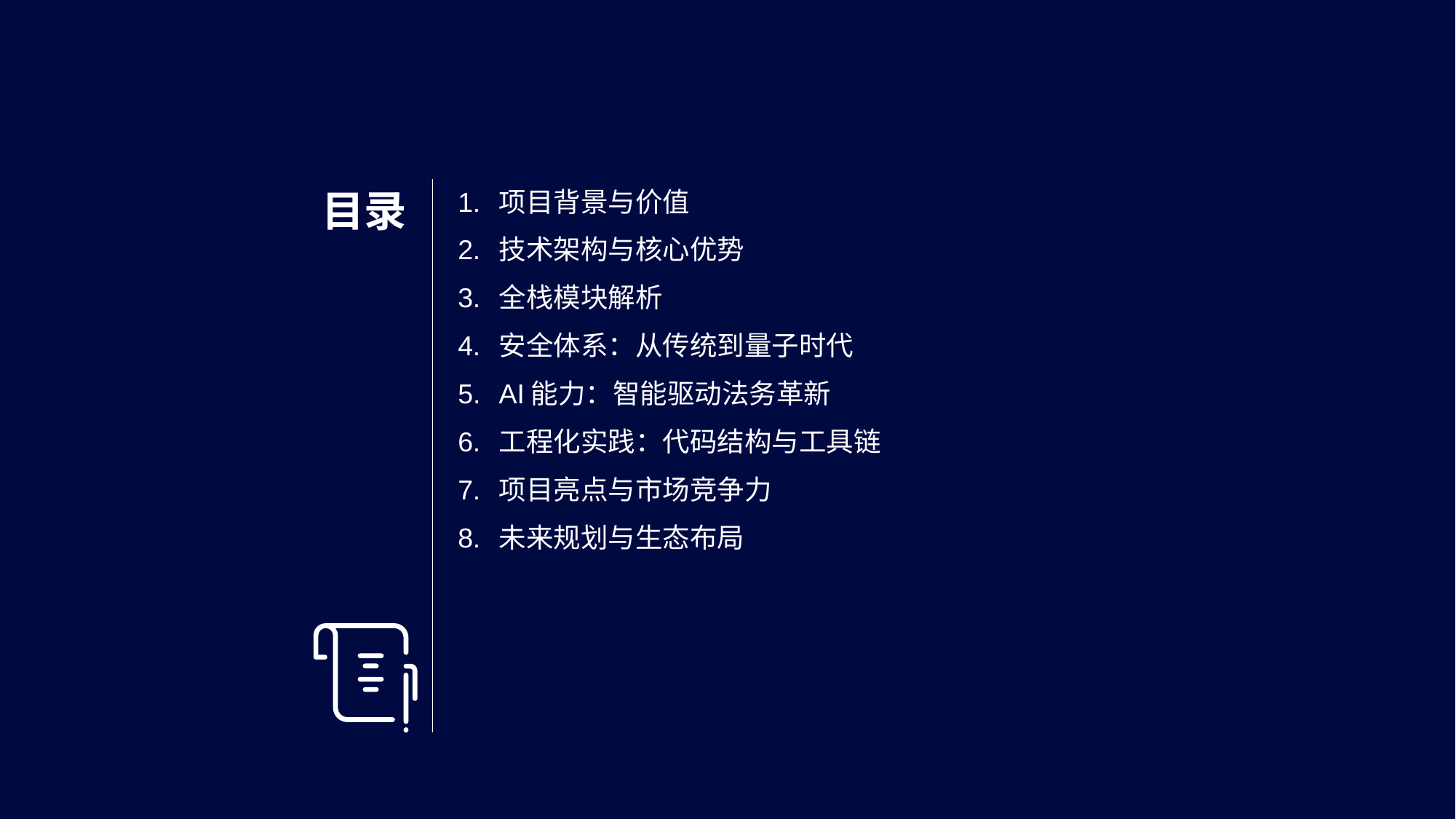

# 目录
项目背景与价值
技术架构与核心优势
全栈模块解析
安全体系：从传统到量子时代
AI能力：智能驱动法务革新
工程化实践：代码结构与工具链
项目亮点与市场竞争力
未来规划与生态布局